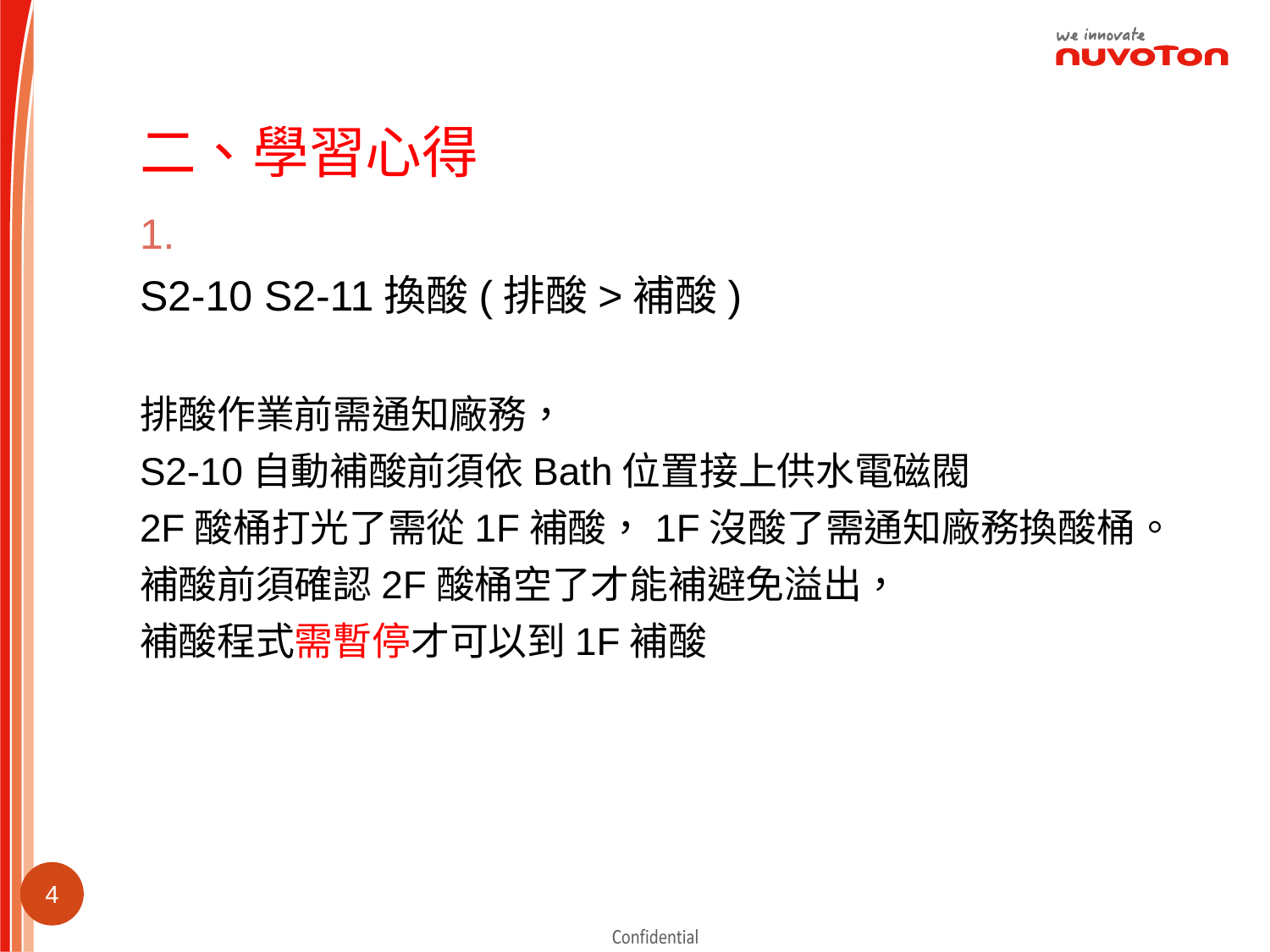

# 二、學習心得
1.
S2-10 S2-11換酸(排酸>補酸)

排酸作業前需通知廠務，
S2-10自動補酸前須依Bath位置接上供水電磁閥
2F酸桶打光了需從1F補酸，1F沒酸了需通知廠務換酸桶。
補酸前須確認2F酸桶空了才能補避免溢出，
補酸程式需暫停才可以到1F補酸

4